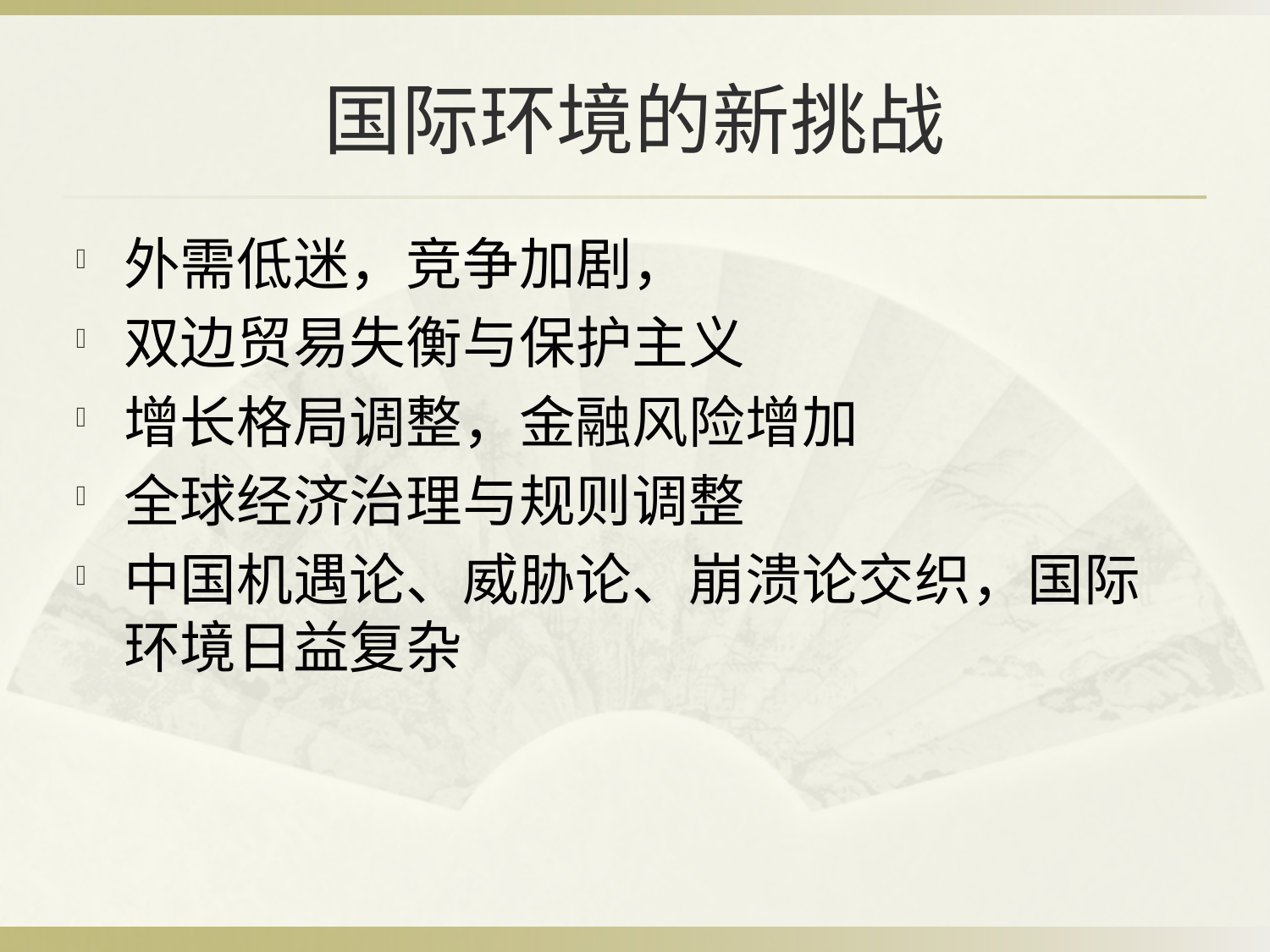

# 国际环境的新挑战
外需低迷，竞争加剧，
双边贸易失衡与保护主义
增长格局调整，金融风险增加
全球经济治理与规则调整
中国机遇论、威胁论、崩溃论交织，国际环境日益复杂